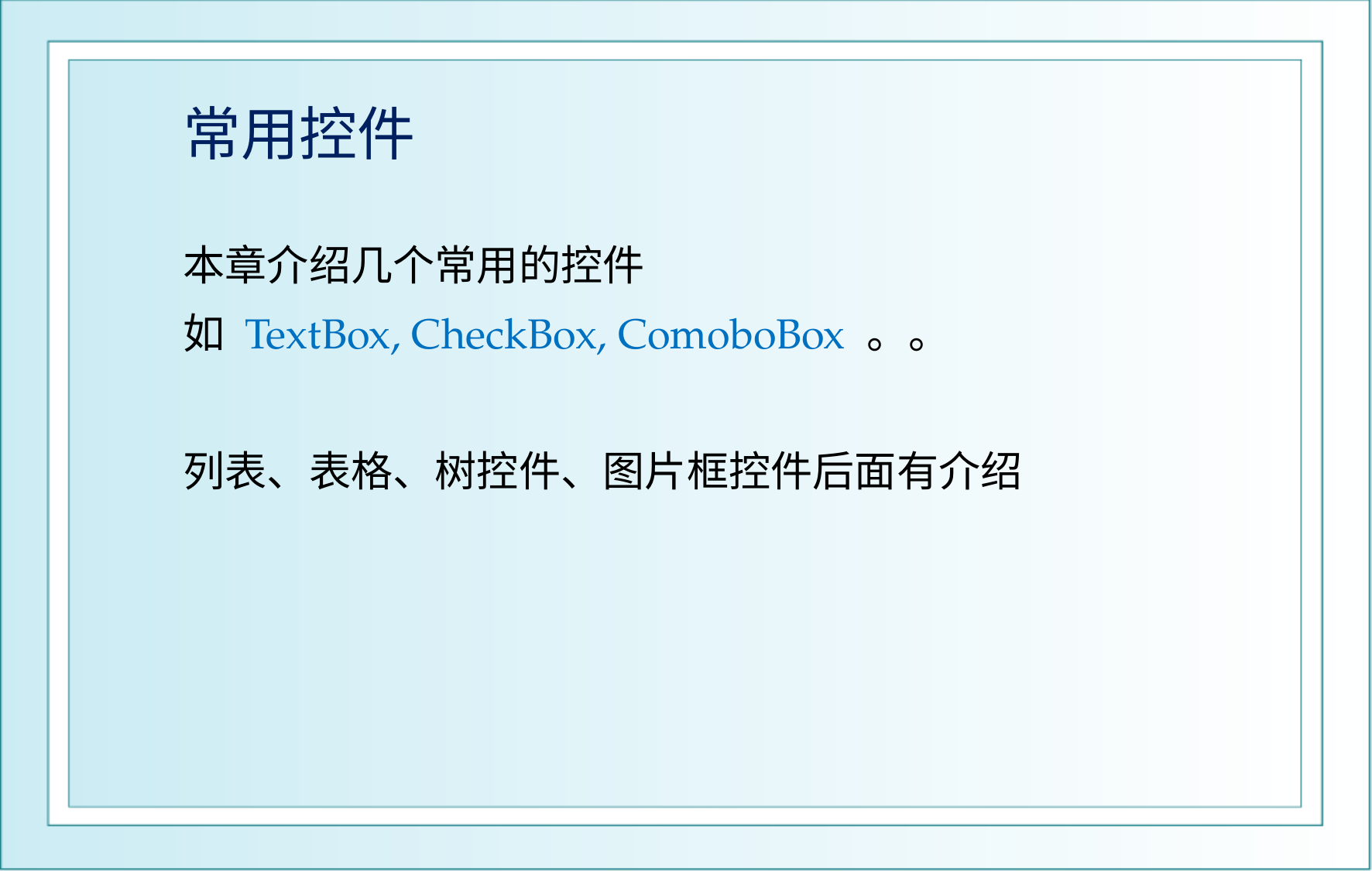

# 常用控件
本章介绍几个常用的控件
如 TextBox, CheckBox, ComoboBox 。。

列表、表格、树控件、图片框控件后面有介绍